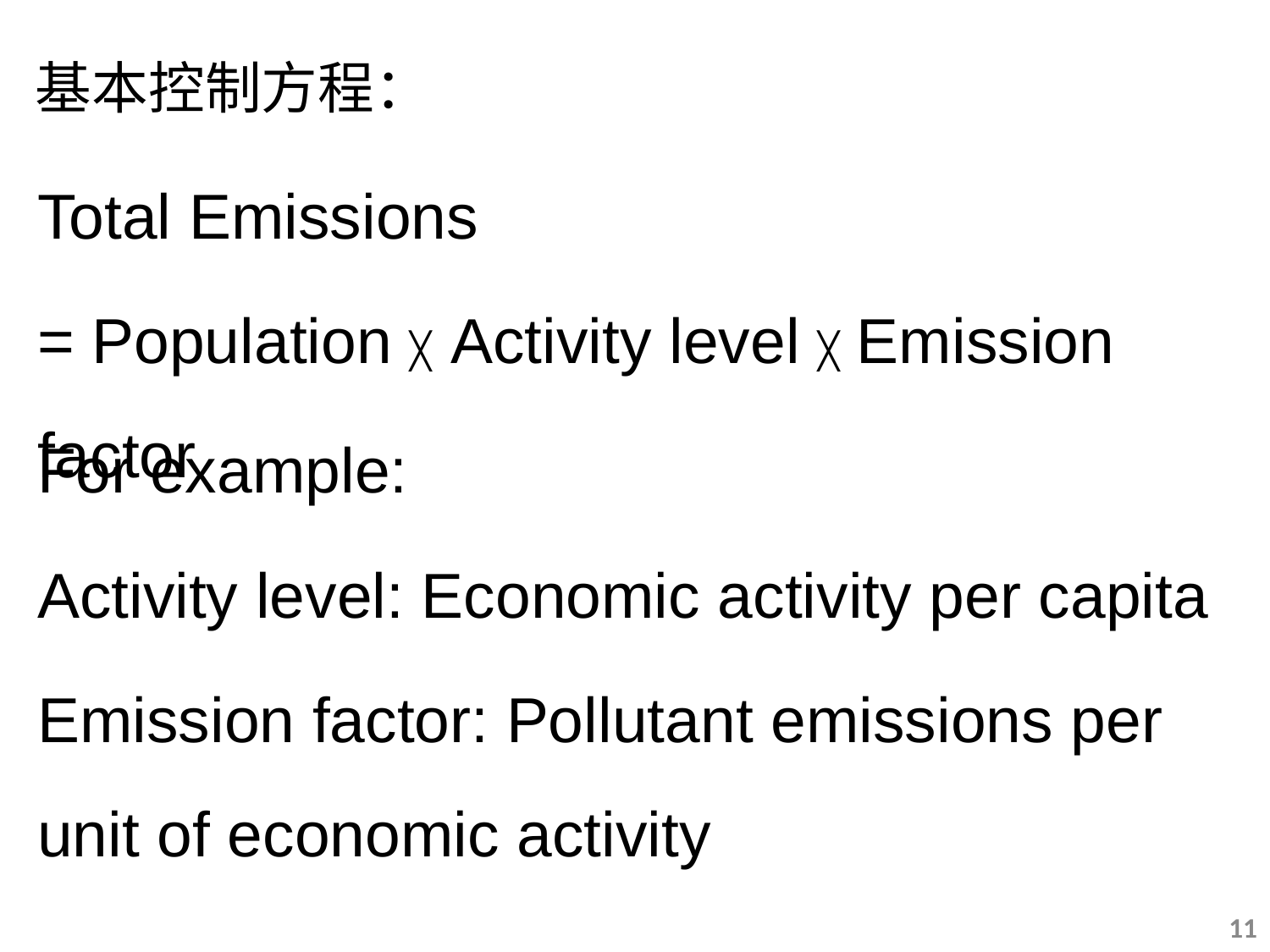

基本控制方程：
Total Emissions
= Population ╳  Activity level ╳ Emission factor
For example:
Activity level: Economic activity per capita
Emission factor: Pollutant emissions per unit of economic activity
11